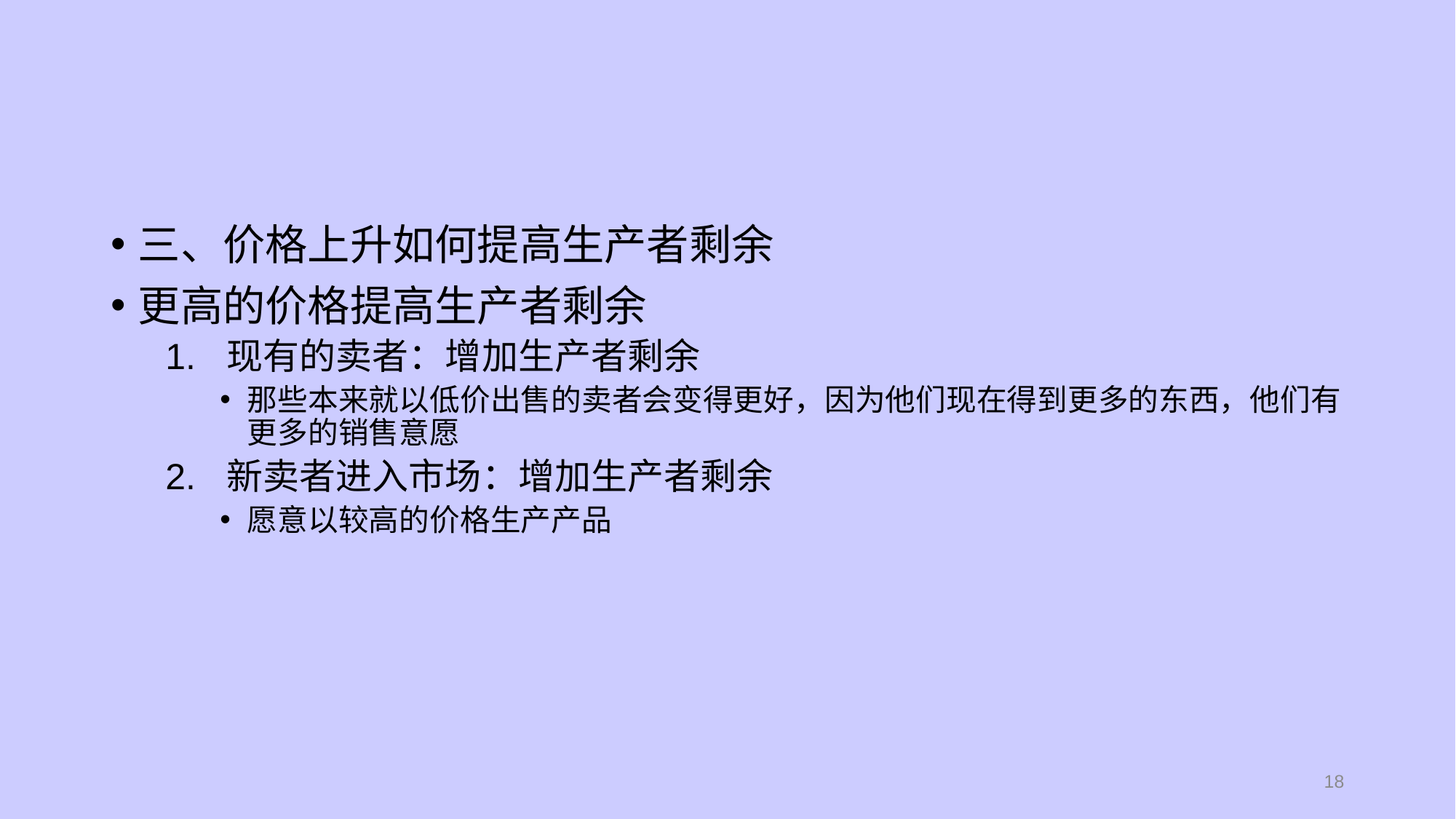

#
三、价格上升如何提高生产者剩余
更高的价格提高生产者剩余
现有的卖者：增加生产者剩余
那些本来就以低价出售的卖者会变得更好，因为他们现在得到更多的东西，他们有更多的销售意愿
新卖者进入市场：增加生产者剩余
愿意以较高的价格生产产品

18